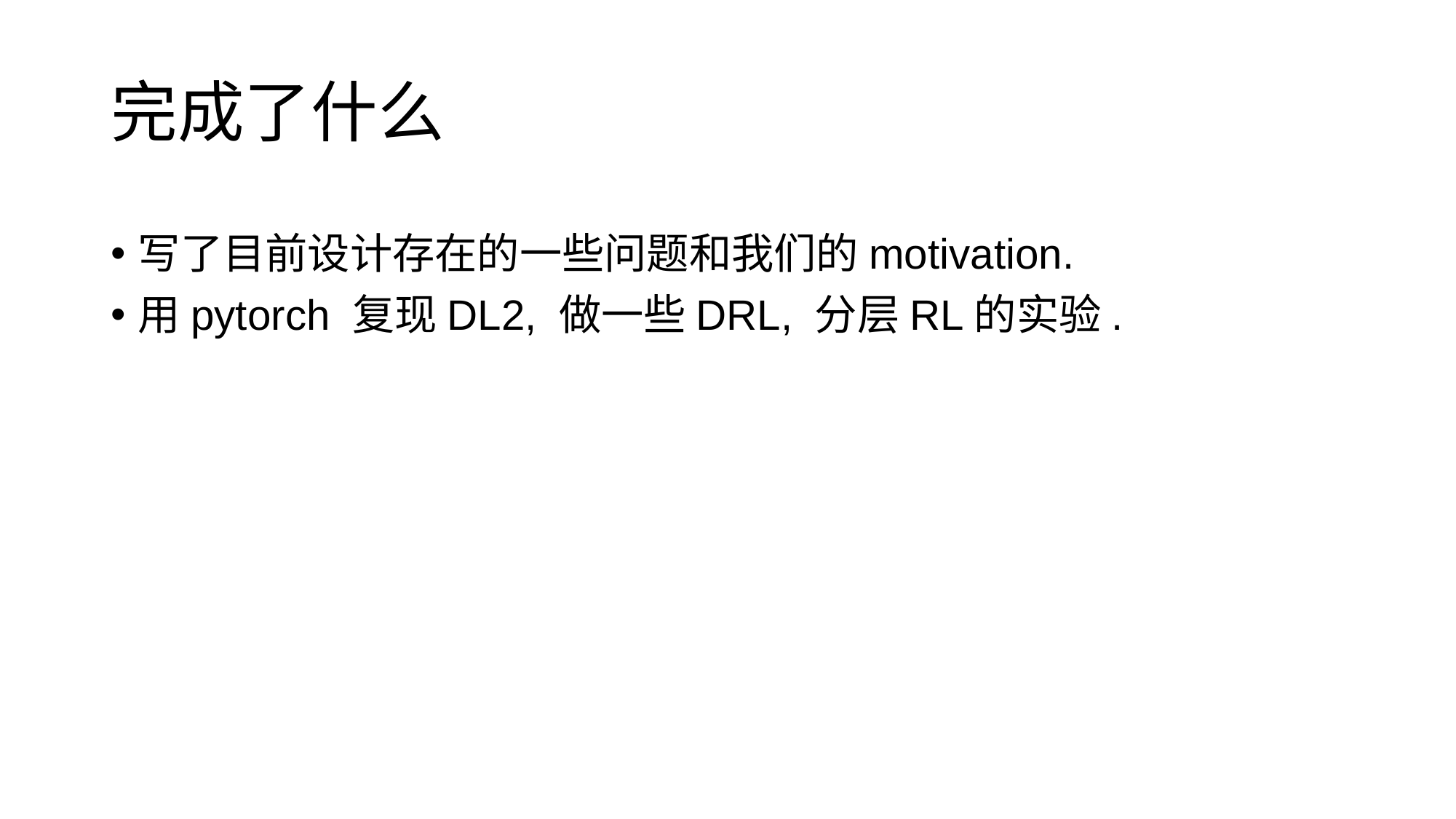

# 完成了什么
写了目前设计存在的一些问题和我们的motivation.
用pytorch 复现DL2, 做一些DRL, 分层RL的实验.